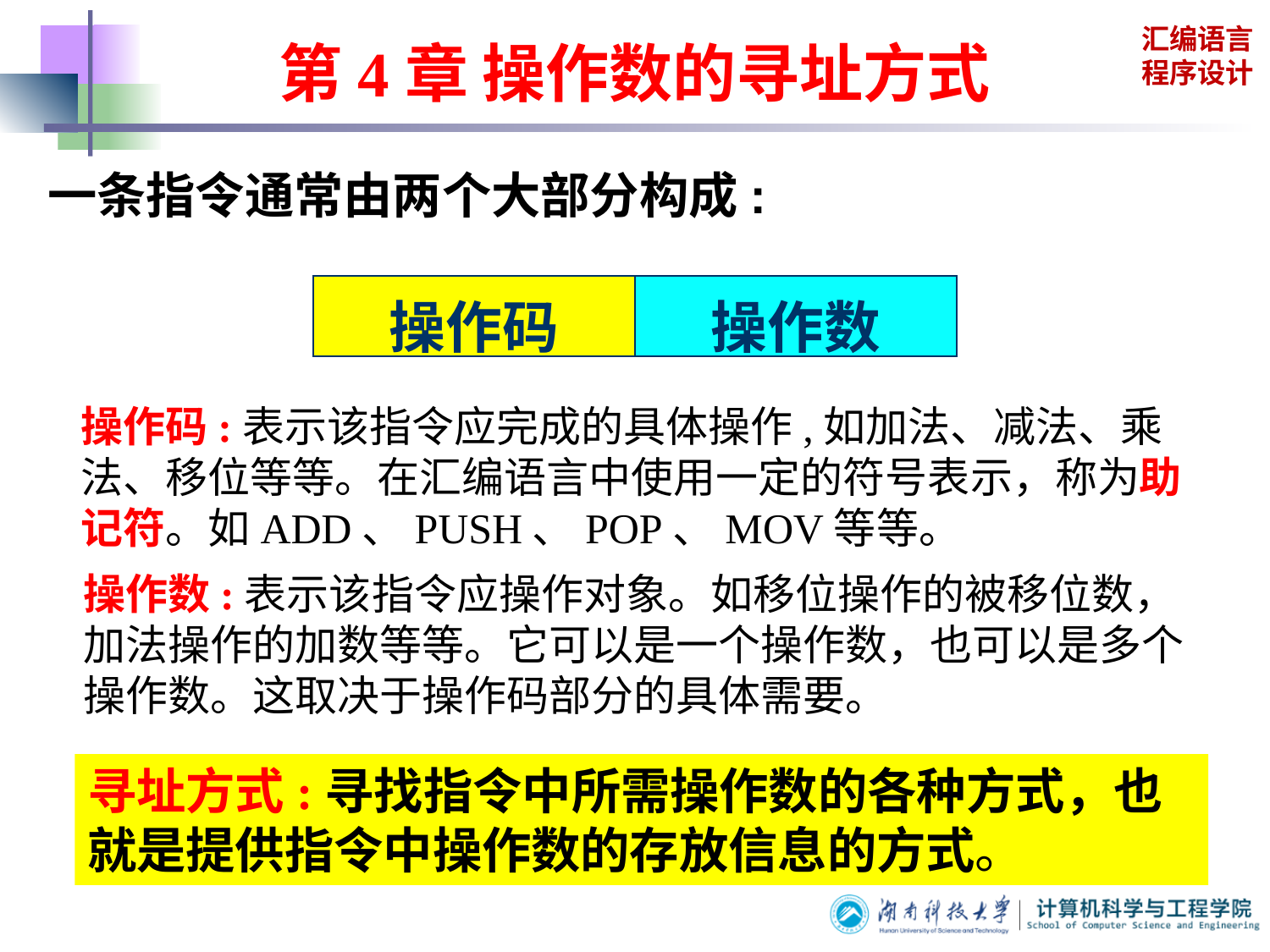

第4章 操作数的寻址方式
一条指令通常由两个大部分构成:
| 操作码 | 操作数 |
| --- | --- |
操作码:表示该指令应完成的具体操作,如加法、减法、乘法、移位等等。在汇编语言中使用一定的符号表示，称为助记符。如ADD、PUSH、POP、MOV等等。
操作数:表示该指令应操作对象。如移位操作的被移位数，加法操作的加数等等。它可以是一个操作数，也可以是多个操作数。这取决于操作码部分的具体需要。
寻址方式:寻找指令中所需操作数的各种方式，也就是提供指令中操作数的存放信息的方式。